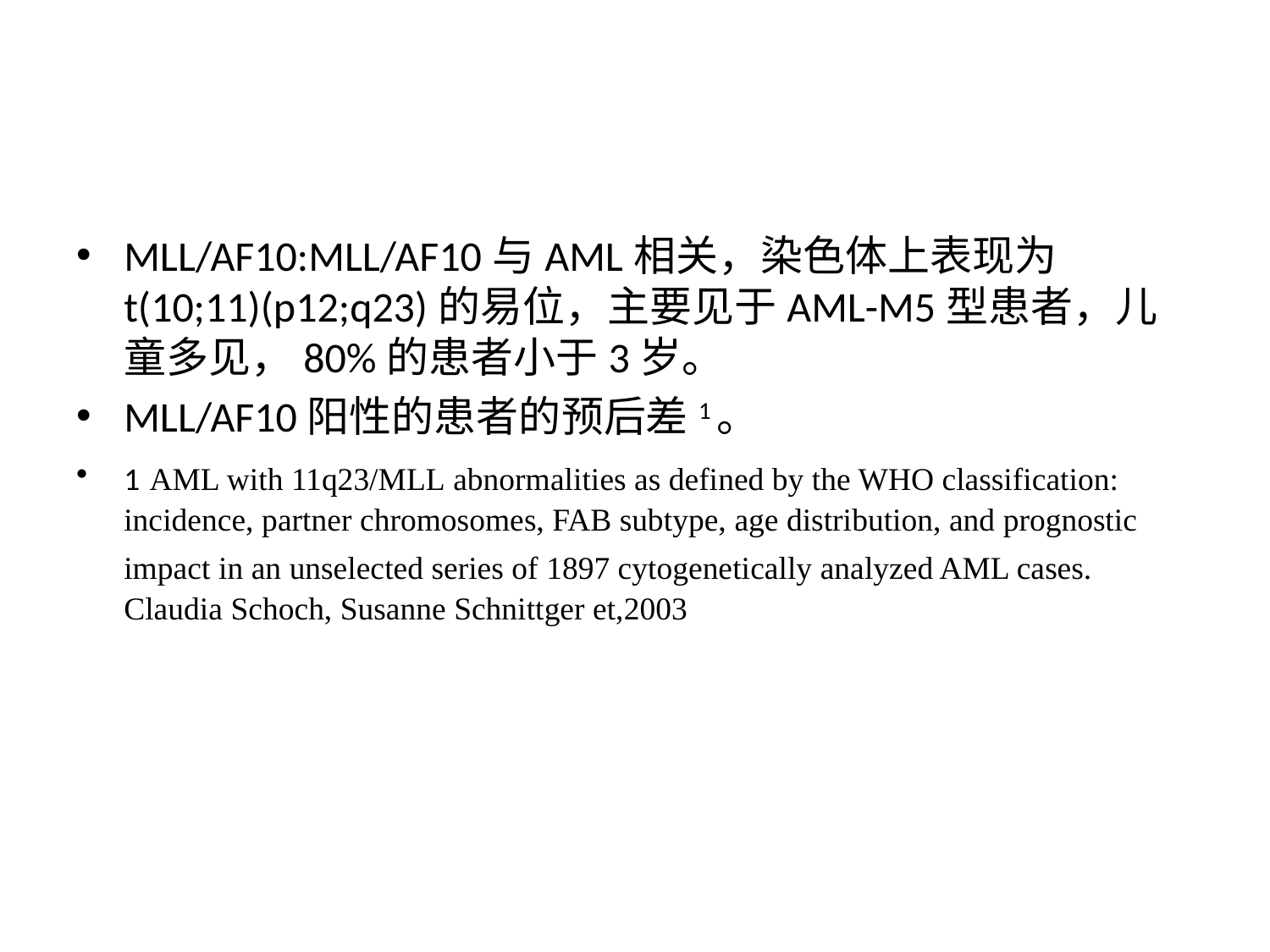

#
MLL/AF10:MLL/AF10与AML相关，染色体上表现为t(10;11)(p12;q23)的易位，主要见于AML-M5型患者，儿童多见，80%的患者小于3岁。
MLL/AF10阳性的患者的预后差1。
1 AML with 11q23/MLL abnormalities as defined by the WHO classification: incidence, partner chromosomes, FAB subtype, age distribution, and prognostic impact in an unselected series of 1897 cytogenetically analyzed AML cases. Claudia Schoch, Susanne Schnittger et,2003